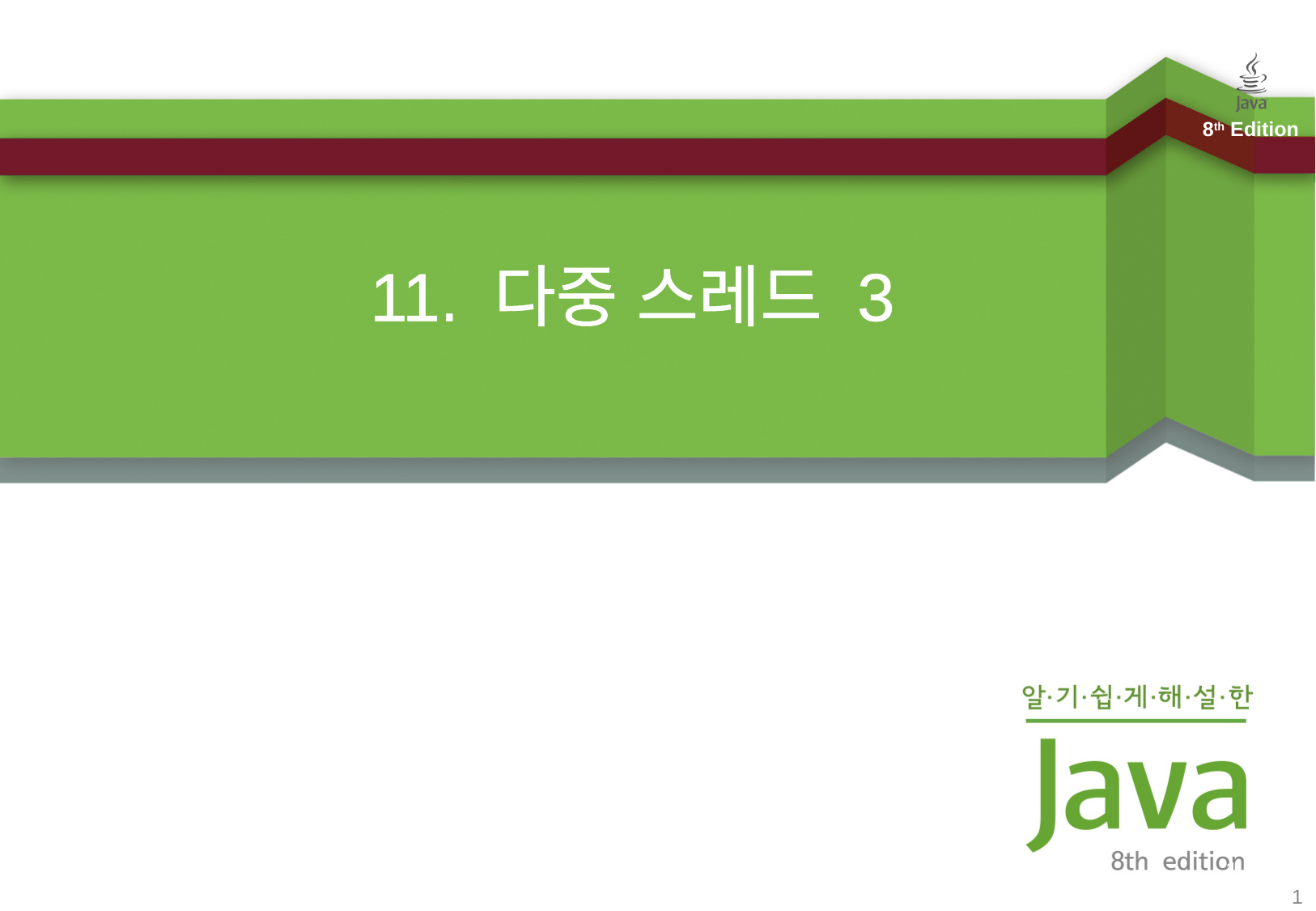

# 11. 다중 스레드 3

1
1